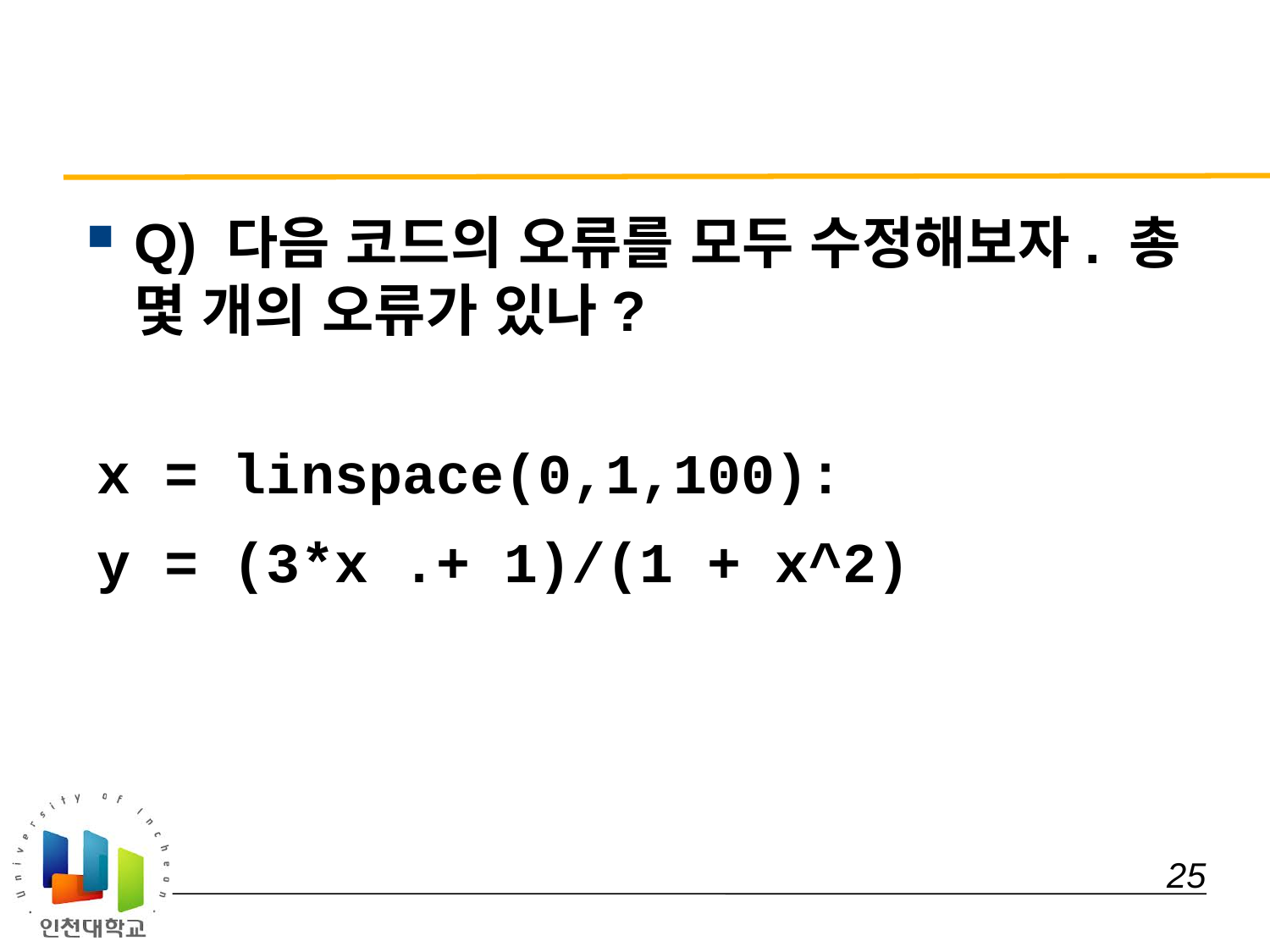

#
Q) 다음 코드의 오류를 모두 수정해보자. 총 몇 개의 오류가 있나?

x = linspace(0,1,100):
y = (3*x .+ 1)/(1 + x^2)
 25